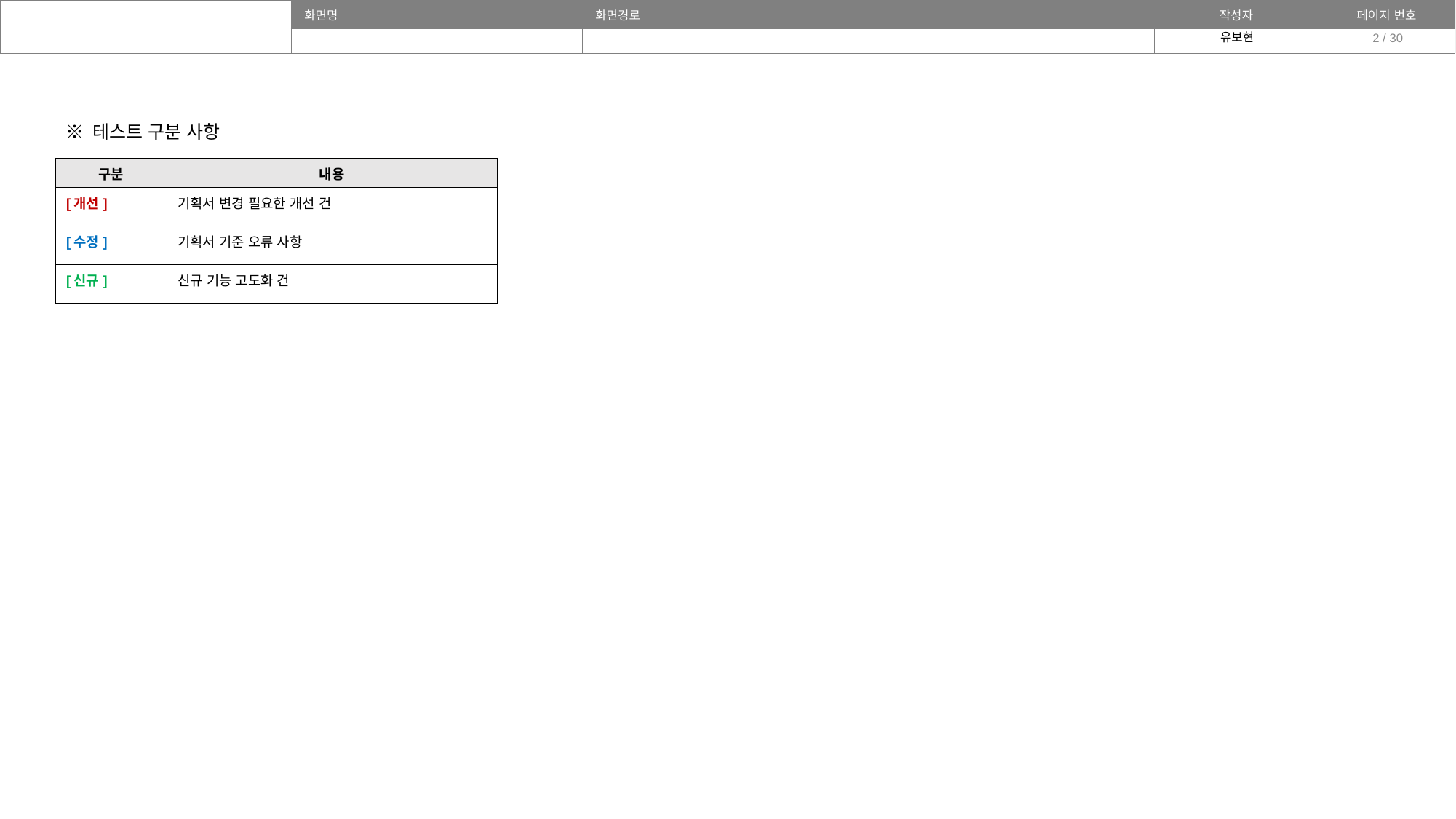

2
※ 테스트 구분 사항
| 구분 | 내용 |
| --- | --- |
| [개선] | 기획서 변경 필요한 개선 건 |
| [수정] | 기획서 기준 오류 사항 |
| [신규] | 신규 기능 고도화 건 |